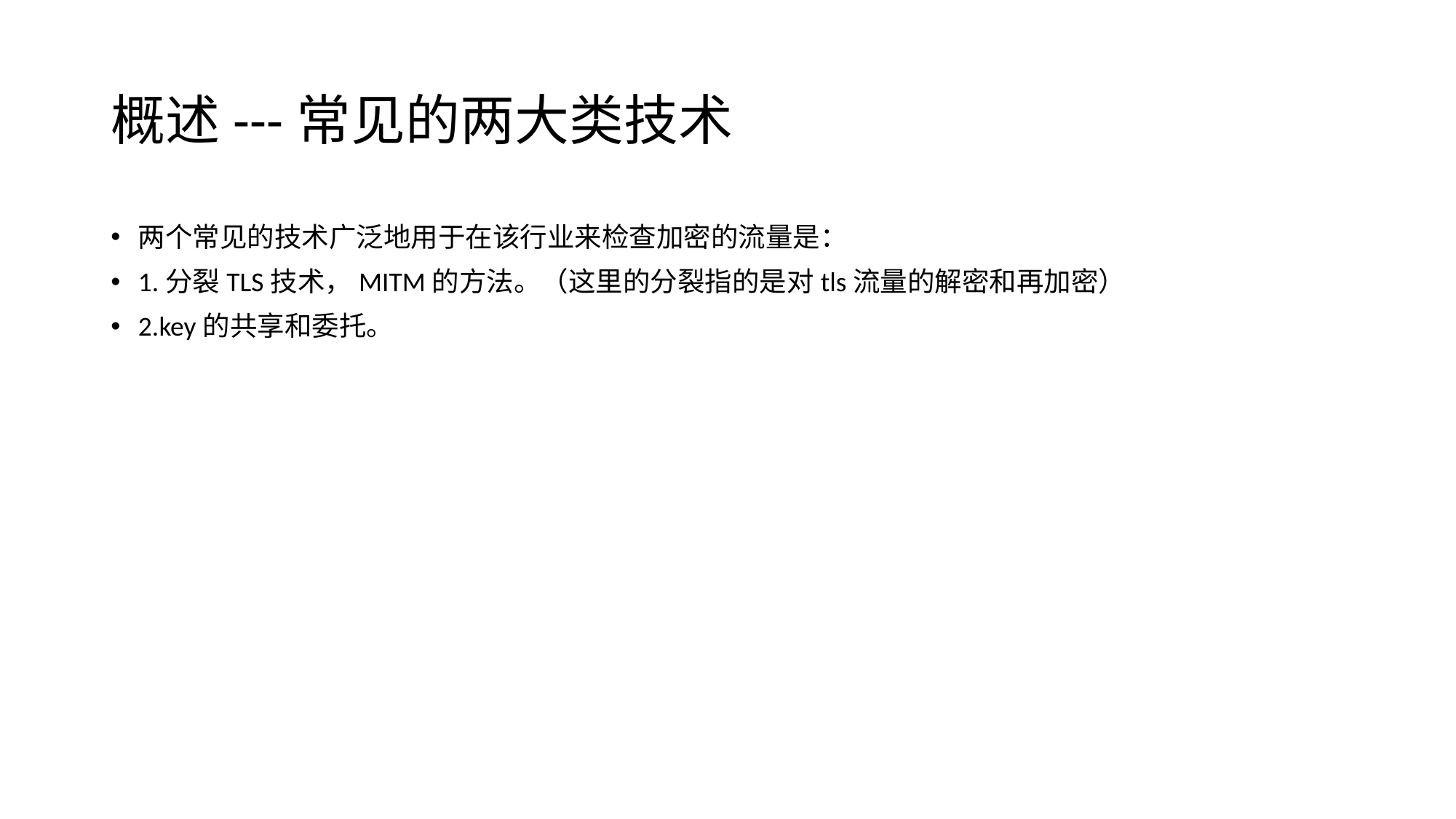

# 概述---常见的两大类技术
两个常见的技术广泛地用于在该行业来检查加密的流量是：
1.分裂TLS技术，MITM的方法。（这里的分裂指的是对tls流量的解密和再加密）
2.key的共享和委托。